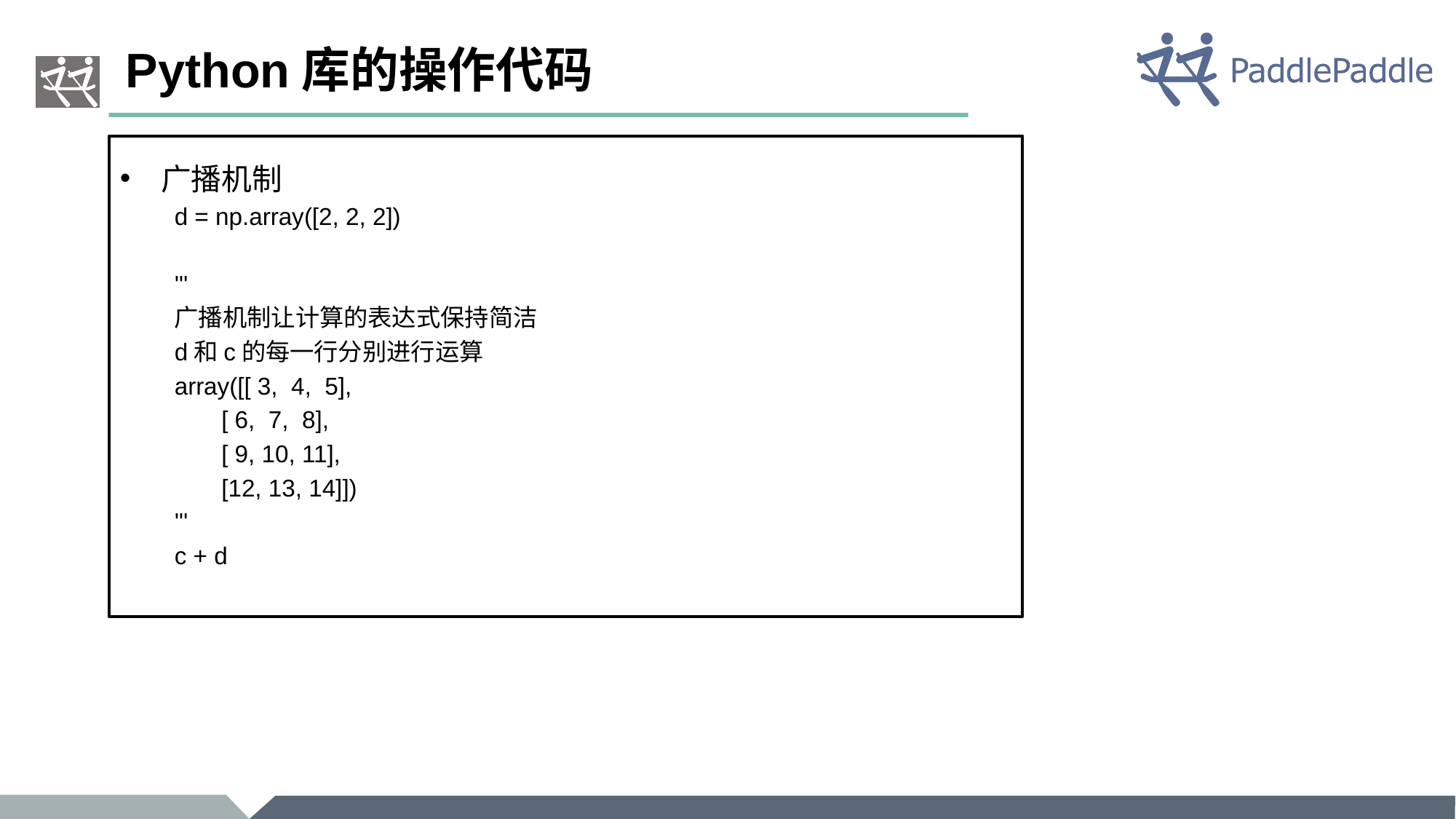

# Python库的操作代码
广播机制
d = np.array([2, 2, 2])

'''
广播机制让计算的表达式保持简洁
d和c的每一行分别进行运算
array([[ 3,  4,  5],
       [ 6,  7,  8],
       [ 9, 10, 11],
       [12, 13, 14]])
'''
c + d